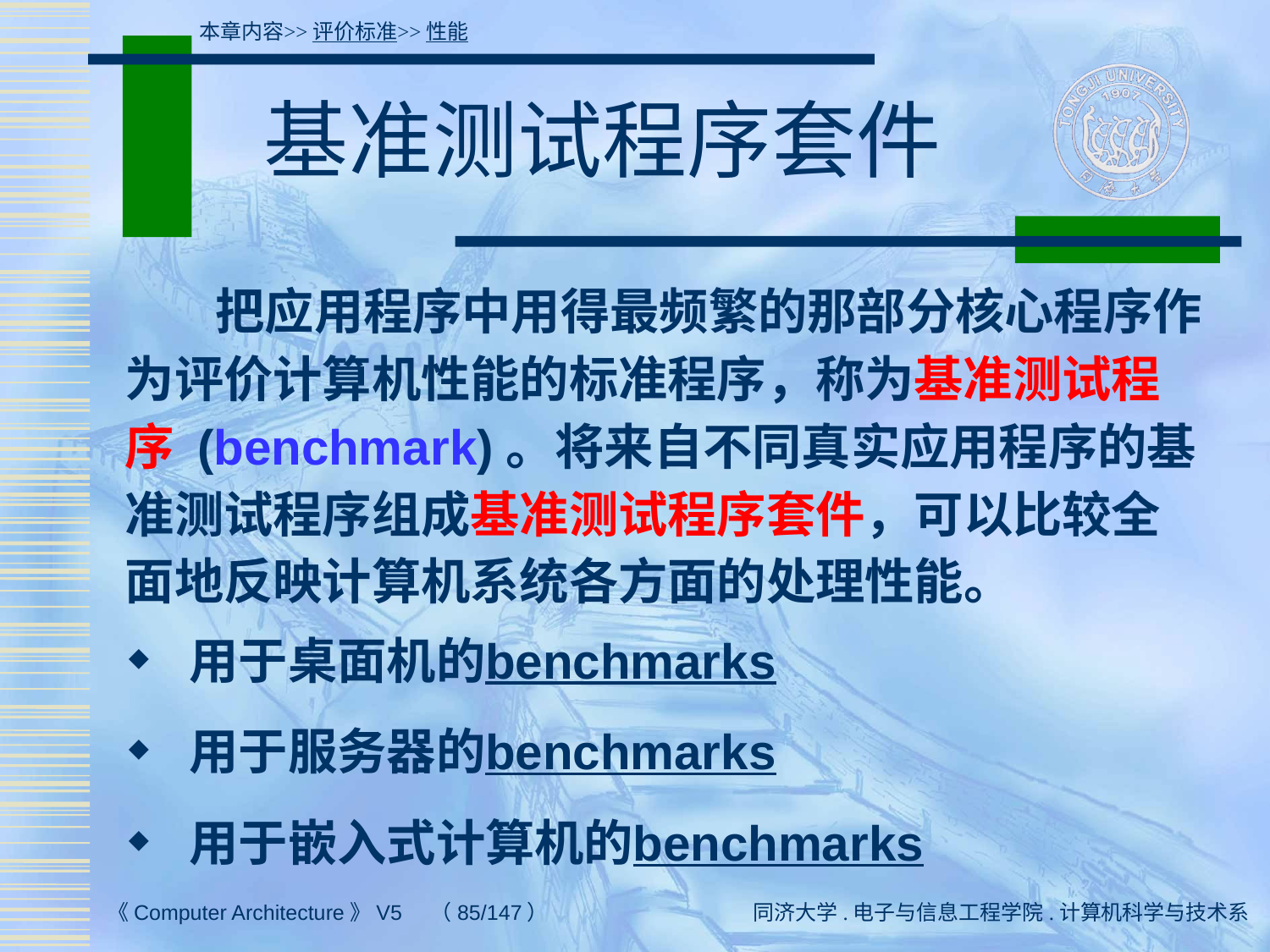

本章内容>>评价标准>>性能
# 基准测试程序套件
       把应用程序中用得最频繁的那部分核心程序作为评价计算机性能的标准程序，称为基准测试程序 (benchmark)。将来自不同真实应用程序的基准测试程序组成基准测试程序套件，可以比较全面地反映计算机系统各方面的处理性能。
  用于桌面机的benchmarks
  用于服务器的benchmarks
  用于嵌入式计算机的benchmarks